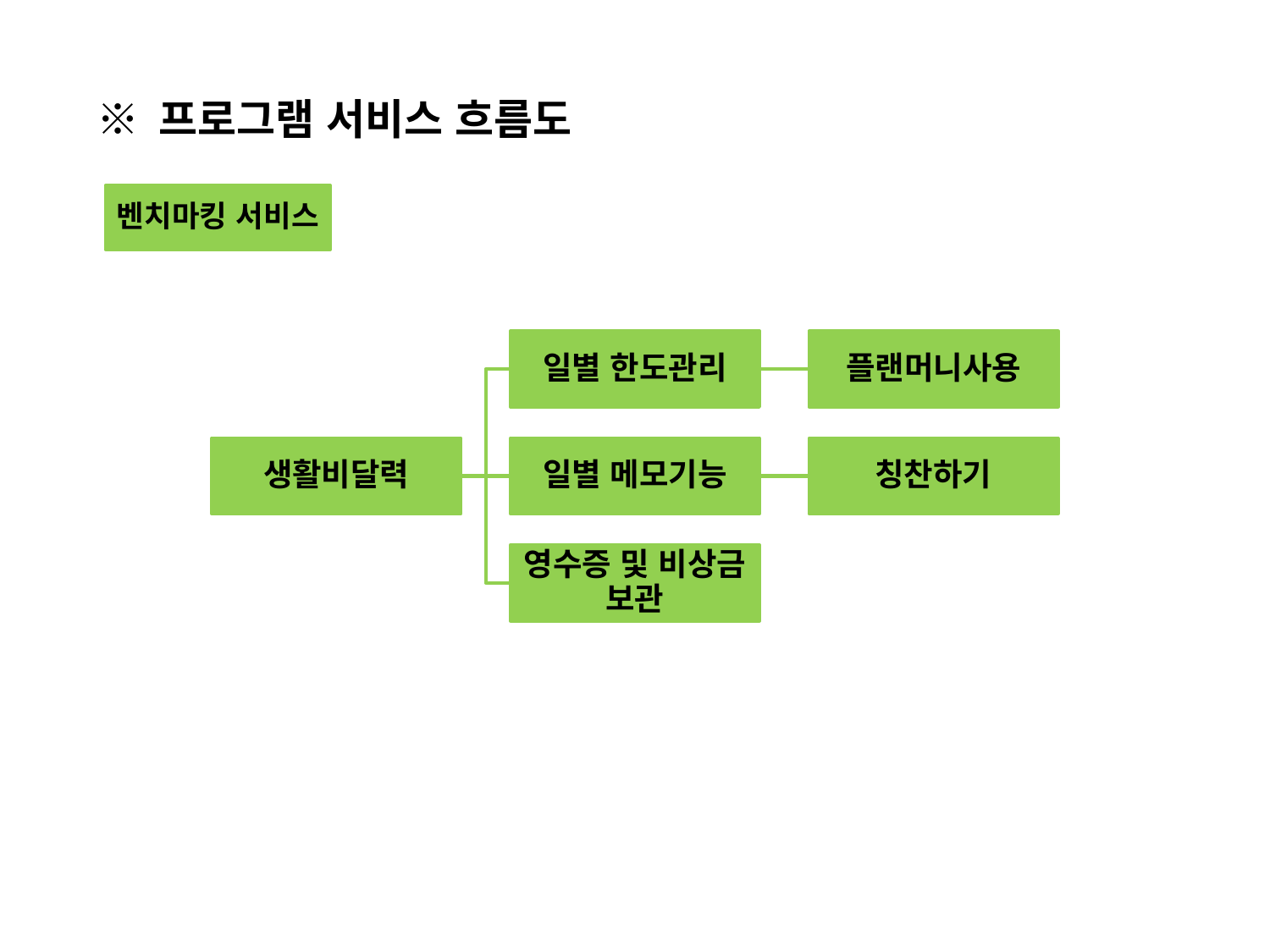

※ 프로그램 서비스 흐름도
벤치마킹 서비스
일별 한도관리
플랜머니사용

생활비달력
일별 메모기능
칭찬하기

영수증 및 비상금 보관